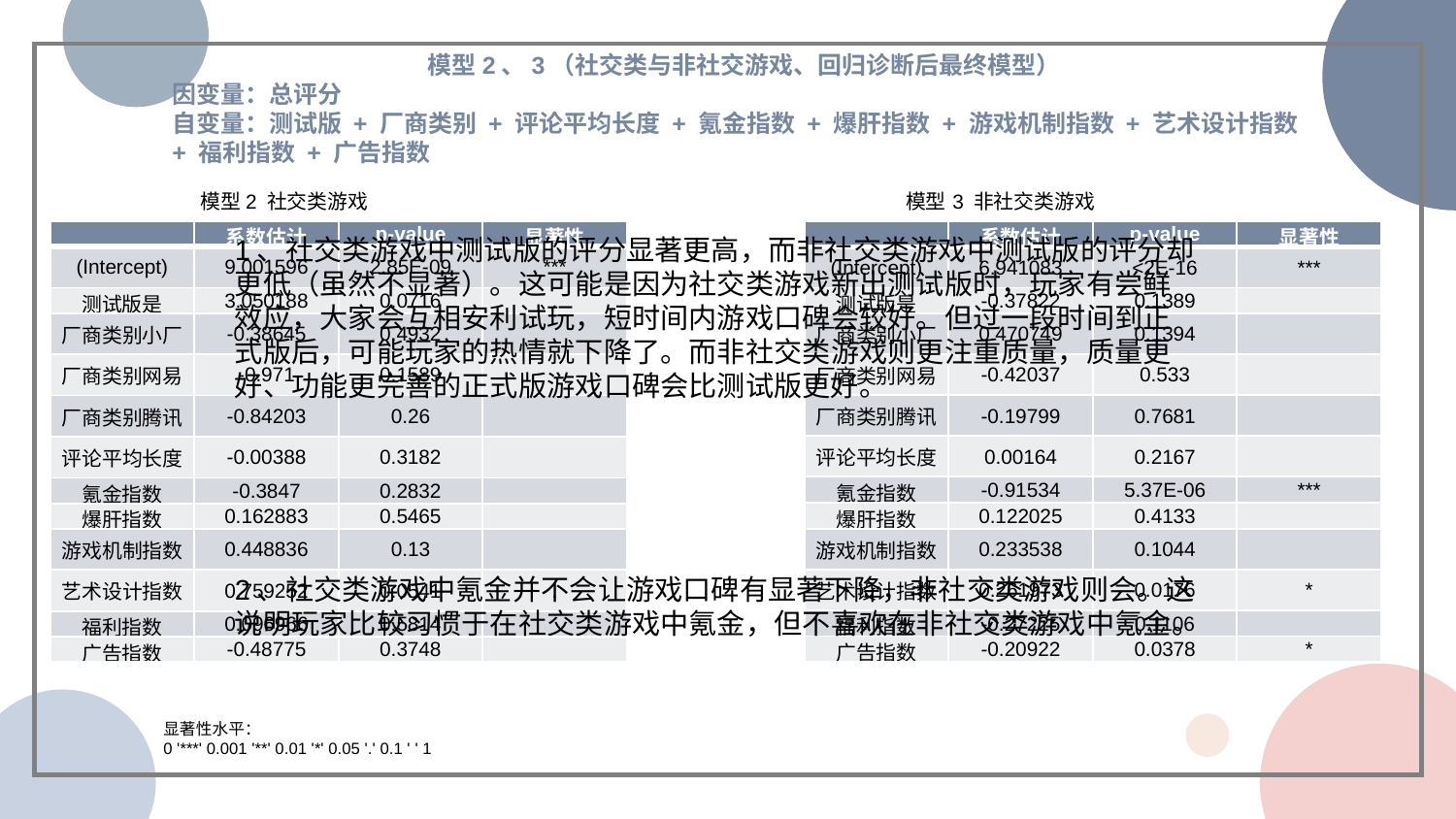

模型2、3（社交类与非社交游戏、回归诊断后最终模型）
因变量：总评分
自变量：测试版 + 厂商类别 + 评论平均长度 + 氪金指数 + 爆肝指数 + 游戏机制指数 + 艺术设计指数 + 福利指数 + 广告指数
       模型2 社交类游戏                                                                                                                     模型3 非社交类游戏
|  | 系数估计 | p-value | 显著性 |
| --- | --- | --- | --- |
| (Intercept) | 6.941083 | <2E-16 | \*\*\* |
| 测试版是 | -0.37822 | 0.1389 |  |
| 厂商类别小厂 | 0.470749 | 0.1394 |  |
| 厂商类别网易 | -0.42037 | 0.533 |  |
| 厂商类别腾讯 | -0.19799 | 0.7681 |  |
| 评论平均长度 | 0.00164 | 0.2167 |  |
| 氪金指数 | -0.91534 | 5.37E-06 | \*\*\* |
| 爆肝指数 | 0.122025 | 0.4133 |  |
| 游戏机制指数 | 0.233538 | 0.1044 |  |
| 艺术设计指数 | 0.261973 | 0.0176 | \* |
| 福利指数 | -0.27225 | 0.1106 |  |
| 广告指数 | -0.20922 | 0.0378 | \* |
|  | 系数估计 | p-value | 显著性 |
| --- | --- | --- | --- |
| (Intercept) | 9.001596 | 2.85E-09 | \*\*\* |
| 测试版是 | 3.050188 | 0.0716 | . |
| 厂商类别小厂 | -0.38645 | 0.4932 |  |
| 厂商类别网易 | -0.971 | 0.1589 |  |
| 厂商类别腾讯 | -0.84203 | 0.26 |  |
| 评论平均长度 | -0.00388 | 0.3182 |  |
| 氪金指数 | -0.3847 | 0.2832 |  |
| 爆肝指数 | 0.162883 | 0.5465 |  |
| 游戏机制指数 | 0.448836 | 0.13 |  |
| 艺术设计指数 | 0.759252 | 0.0541 | . |
| 福利指数 | 0.096966 | 0.5814 |  |
| 广告指数 | -0.48775 | 0.3748 |  |
1、社交类游戏中测试版的评分显著更高，而非社交类游戏中测试版的评分却更低（虽然不显著）。这可能是因为社交类游戏新出测试版时，玩家有尝鲜效应，大家会互相安利试玩，短时间内游戏口碑会较好。但过一段时间到正式版后，可能玩家的热情就下降了。而非社交类游戏则更注重质量，质量更好、功能更完善的正式版游戏口碑会比测试版更好。

2、社交类游戏中氪金并不会让游戏口碑有显著下降，非社交类游戏则会。这说明玩家比较习惯于在社交类游戏中氪金，但不喜欢在非社交类游戏中氪金。

显著性水平：
0 '***' 0.001 '**' 0.01 '*' 0.05 '.' 0.1 ' ' 1